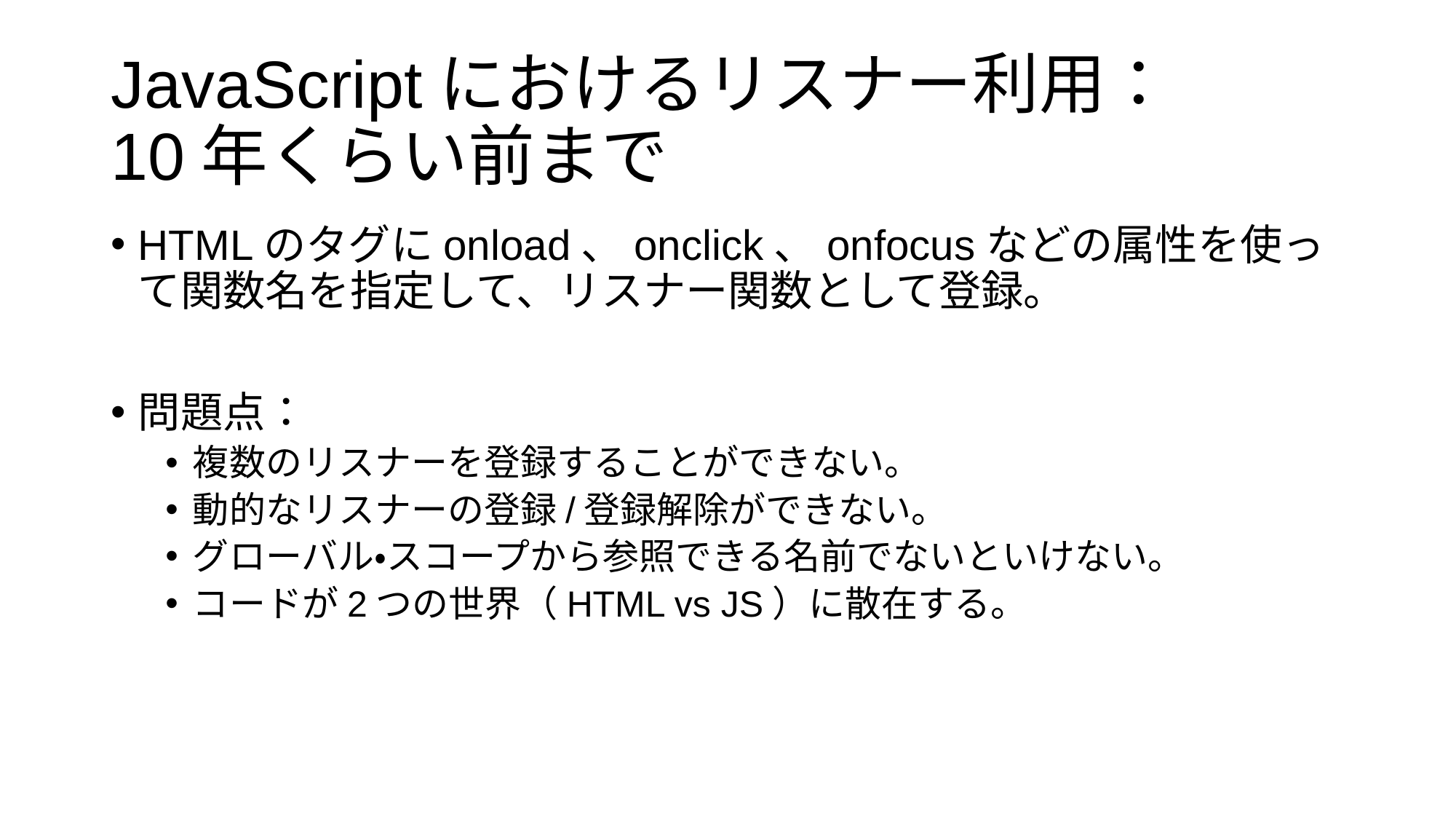

# JavaScriptにおけるリスナー利用： 10年くらい前まで
HTMLのタグにonload、onclick、onfocusなどの属性を使って関数名を指定して、リスナー関数として登録。

問題点：
複数のリスナーを登録することができない。
動的なリスナーの登録/登録解除ができない。
グローバル・スコープから参照できる名前でないといけない。
コードが2つの世界（HTML vs JS）に散在する。